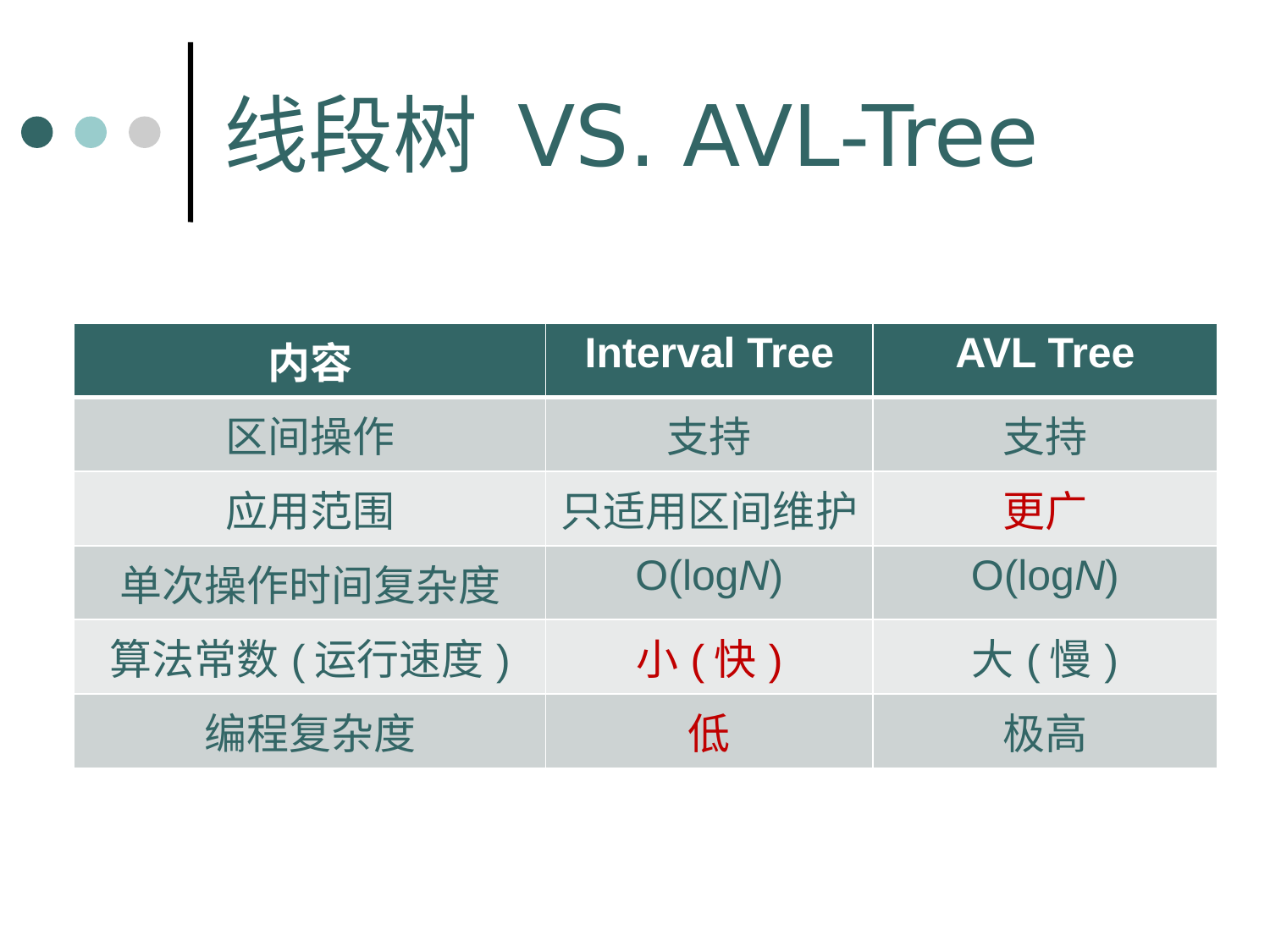

# 线段树 VS. AVL-Tree
| 内容 | Interval Tree | AVL Tree |
| --- | --- | --- |
| 区间操作 | 支持 | 支持 |
| 应用范围 | 只适用区间维护 | 更广 |
| 单次操作时间复杂度 | O(logN) | O(logN) |
| 算法常数(运行速度) | 小(快) | 大(慢) |
| 编程复杂度 | 低 | 极高 |